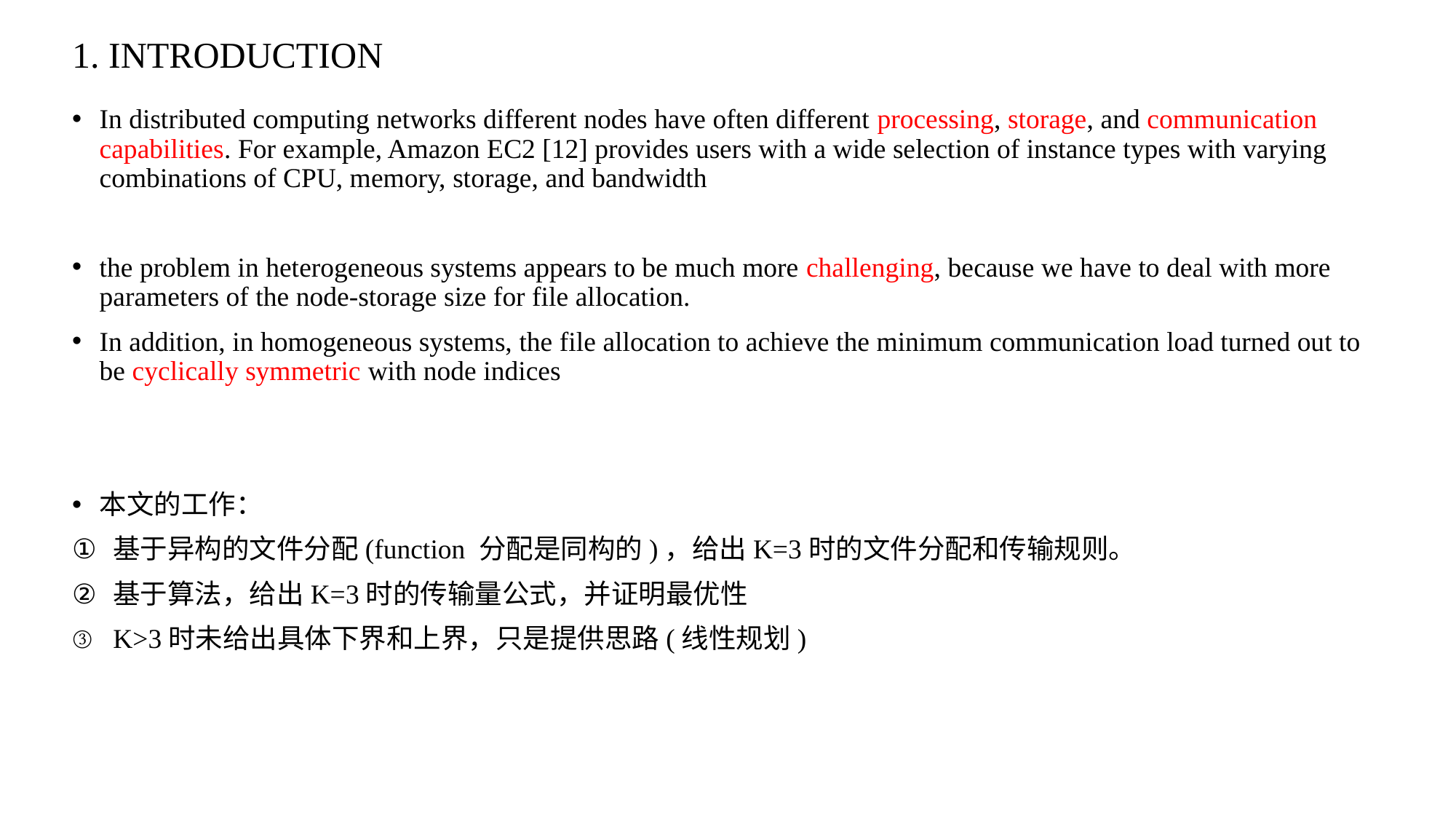

# 1. INTRODUCTION
In distributed computing networks different nodes have often different processing, storage, and communication capabilities. For example, Amazon EC2 [12] provides users with a wide selection of instance types with varying combinations of CPU, memory, storage, and bandwidth

the problem in heterogeneous systems appears to be much more challenging, because we have to deal with more parameters of the node-storage size for file allocation.
In addition, in homogeneous systems, the file allocation to achieve the minimum communication load turned out to be cyclically symmetric with node indices

本文的工作：
基于异构的文件分配(function 分配是同构的)，给出K=3时的文件分配和传输规则。
基于算法，给出K=3时的传输量公式，并证明最优性
K>3时未给出具体下界和上界，只是提供思路(线性规划)